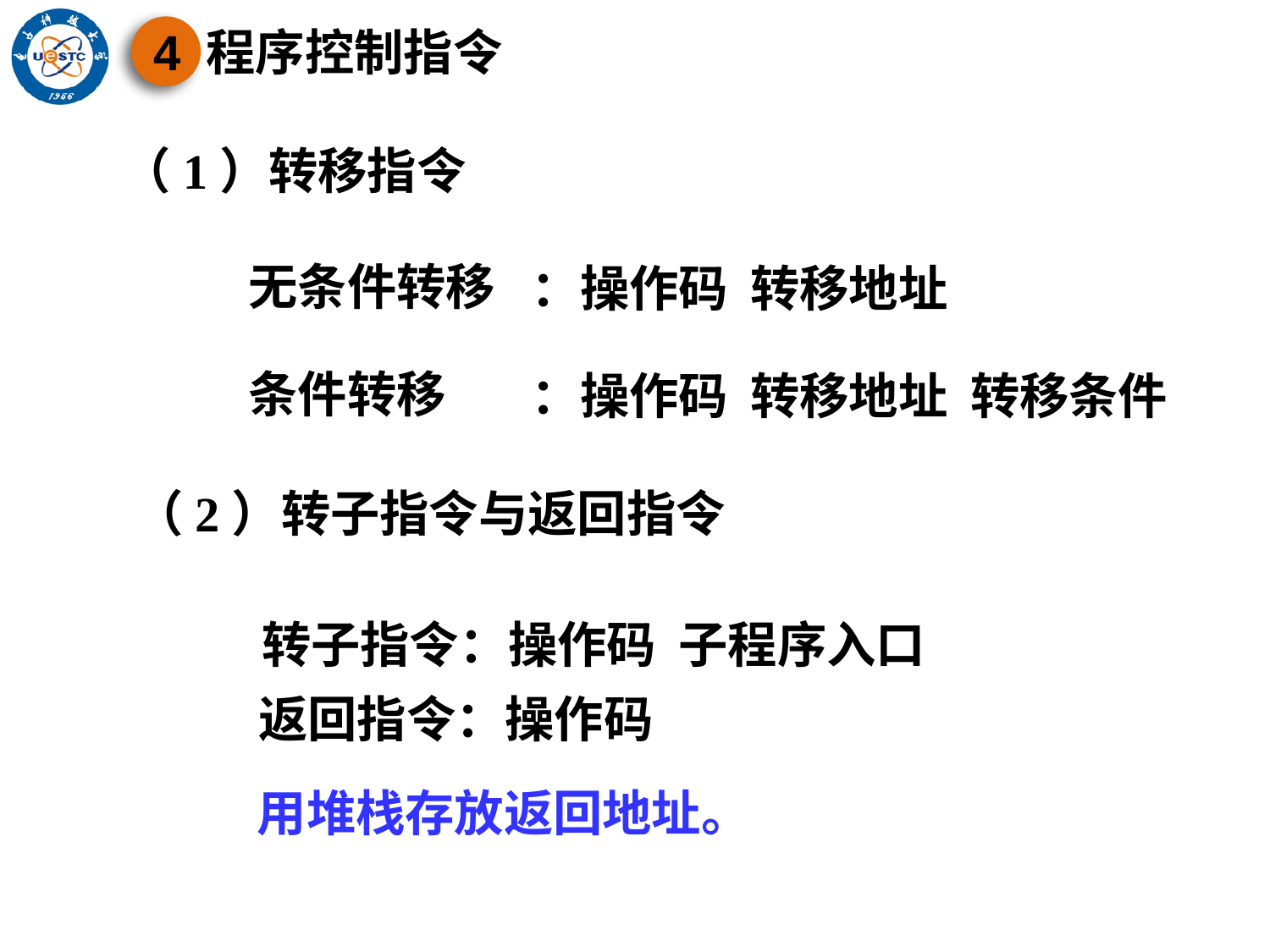

程序控制指令
4
（1）转移指令
无条件转移
条件转移
：操作码  转移地址
：操作码  转移地址  转移条件
（2）转子指令与返回指令
转子指令：操作码  子程序入口
返回指令：操作码
用堆栈存放返回地址。